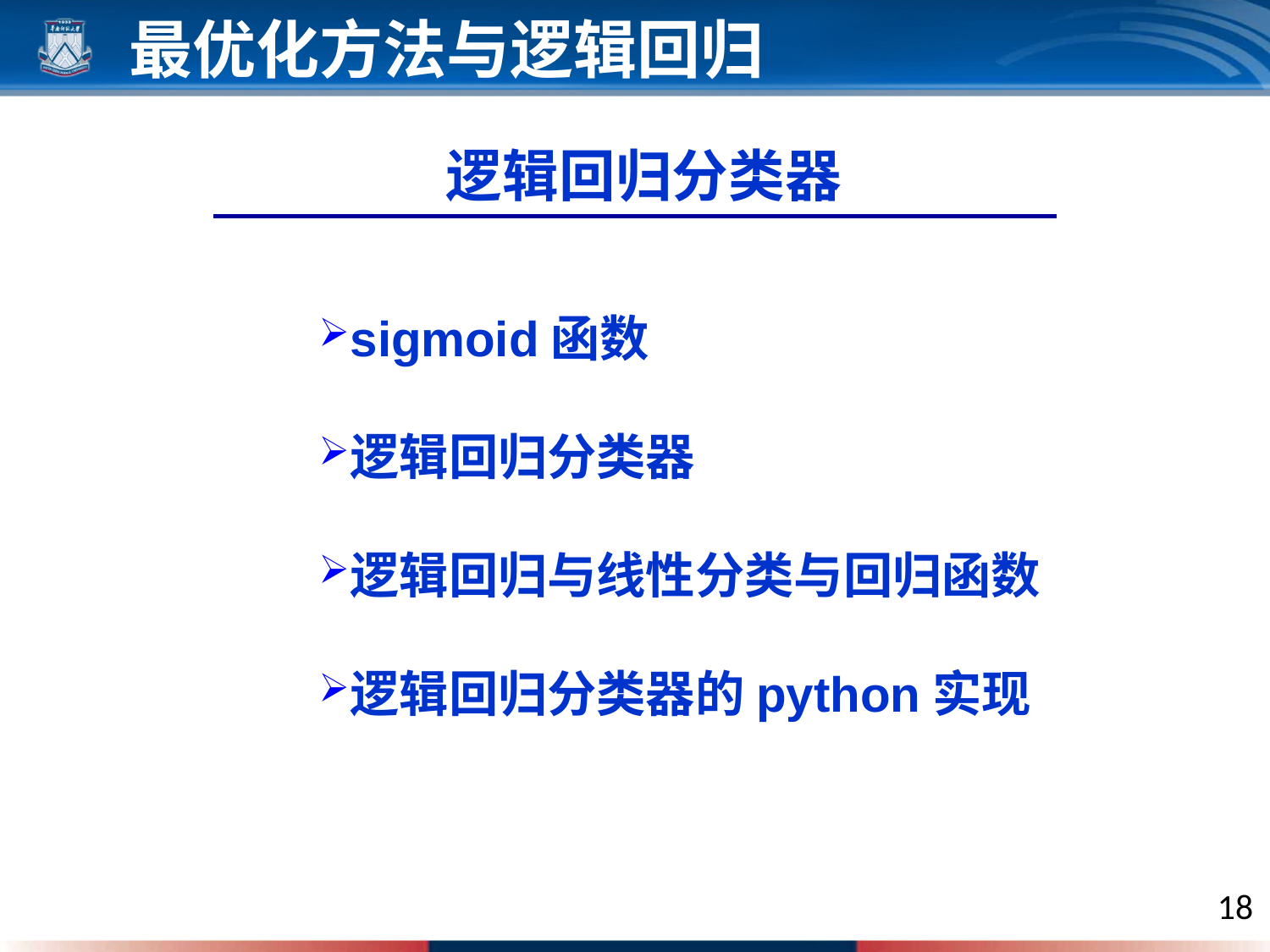

最优化方法与逻辑回归
逻辑回归分类器
sigmoid函数
逻辑回归分类器
逻辑回归与线性分类与回归函数
逻辑回归分类器的python实现